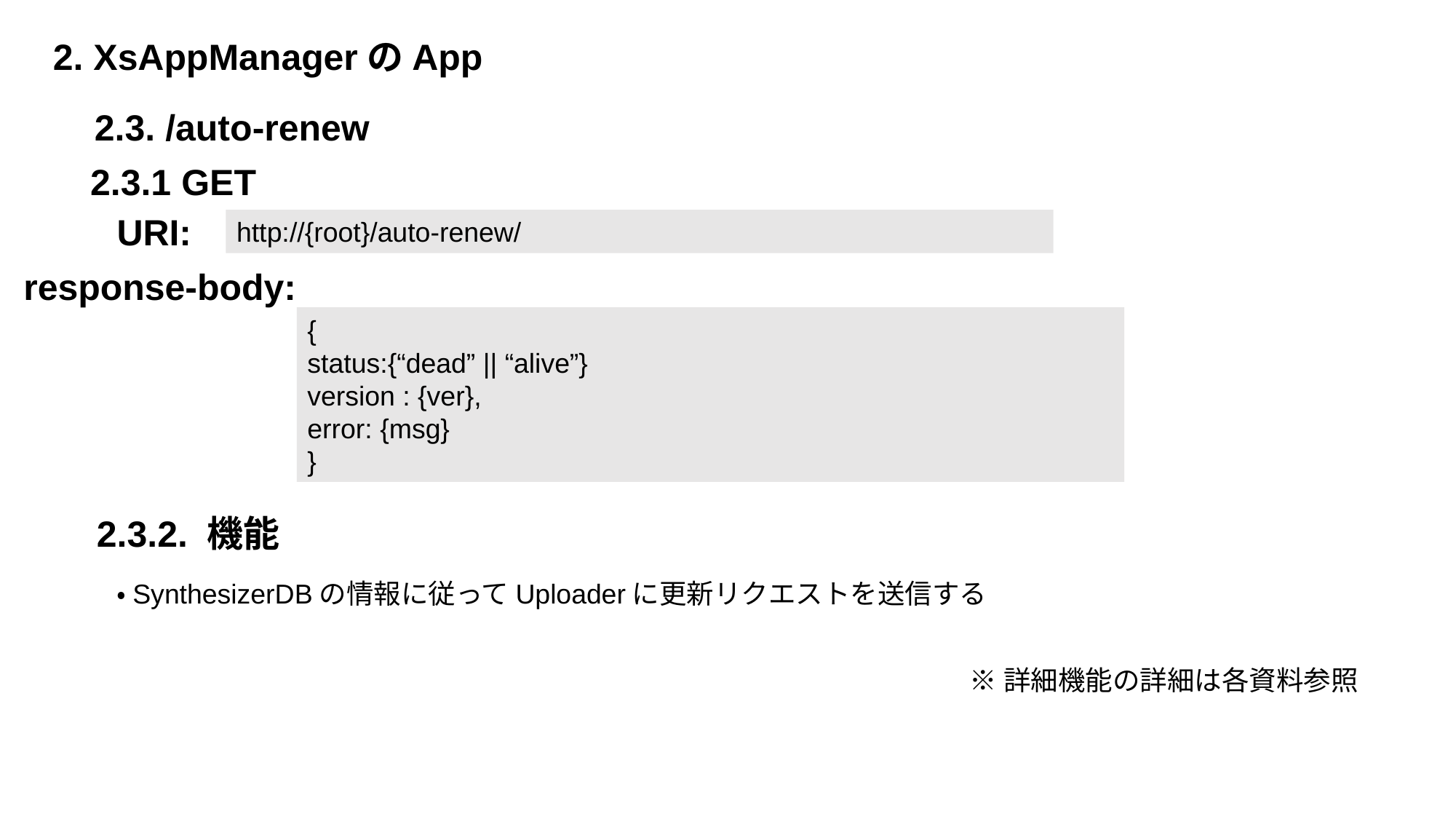

2. XsAppManagerのApp
2.3. /auto-renew
2.3.1 GET
URI:
http://{root}/auto-renew/
response-body:
{
status:{“dead” || “alive”}
version : {ver},
error: {msg}
}
2.3.2. 機能
・SynthesizerDBの情報に従ってUploaderに更新リクエストを送信する
※詳細機能の詳細は各資料参照